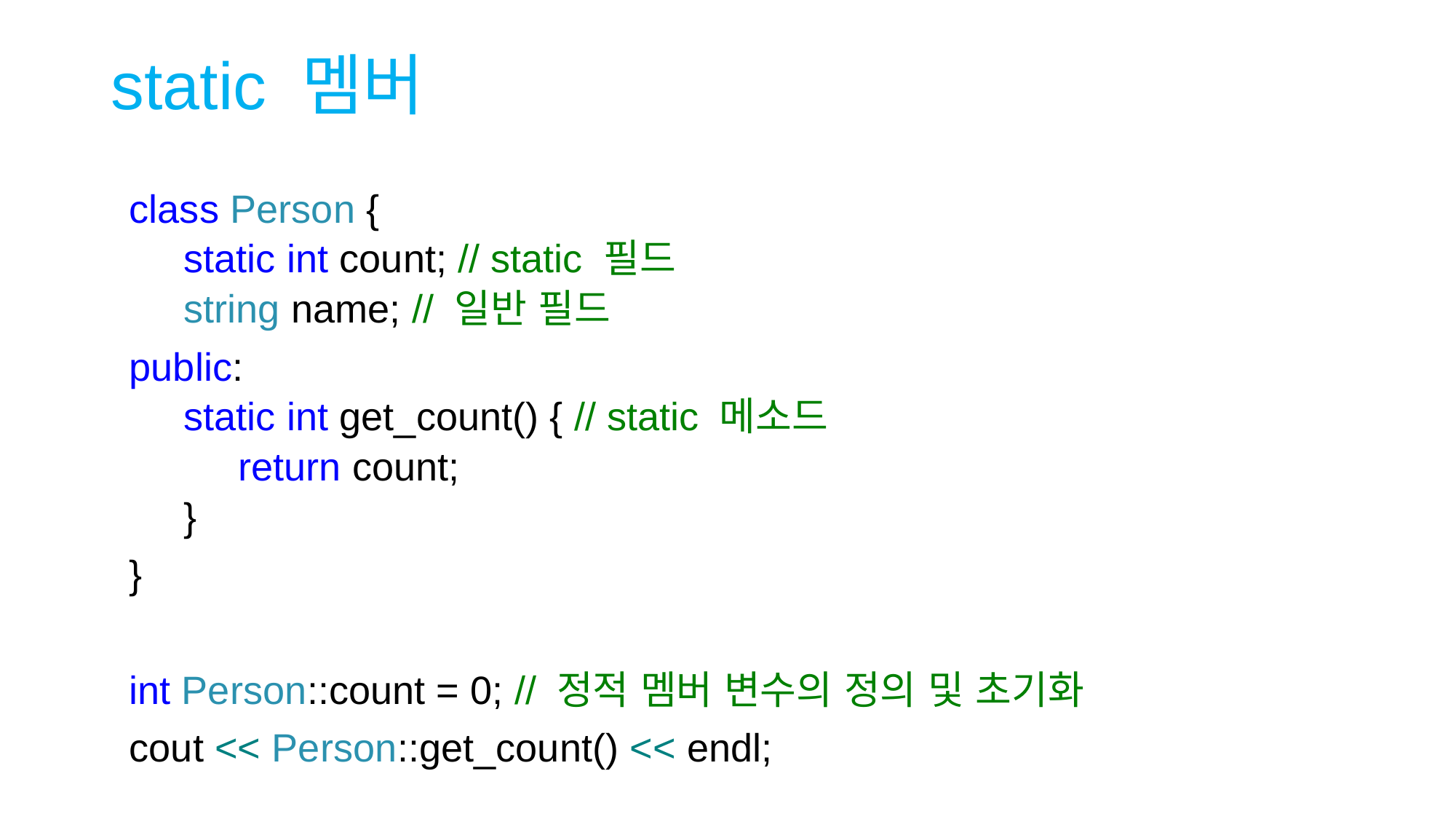

# static 멤버
class Person {
static int count; // static 필드
string name; // 일반 필드
public:
static int get_count() { // static 메소드
return count;
}
}

int Person::count = 0; // 정적 멤버 변수의 정의 및 초기화
cout << Person::get_count() << endl;